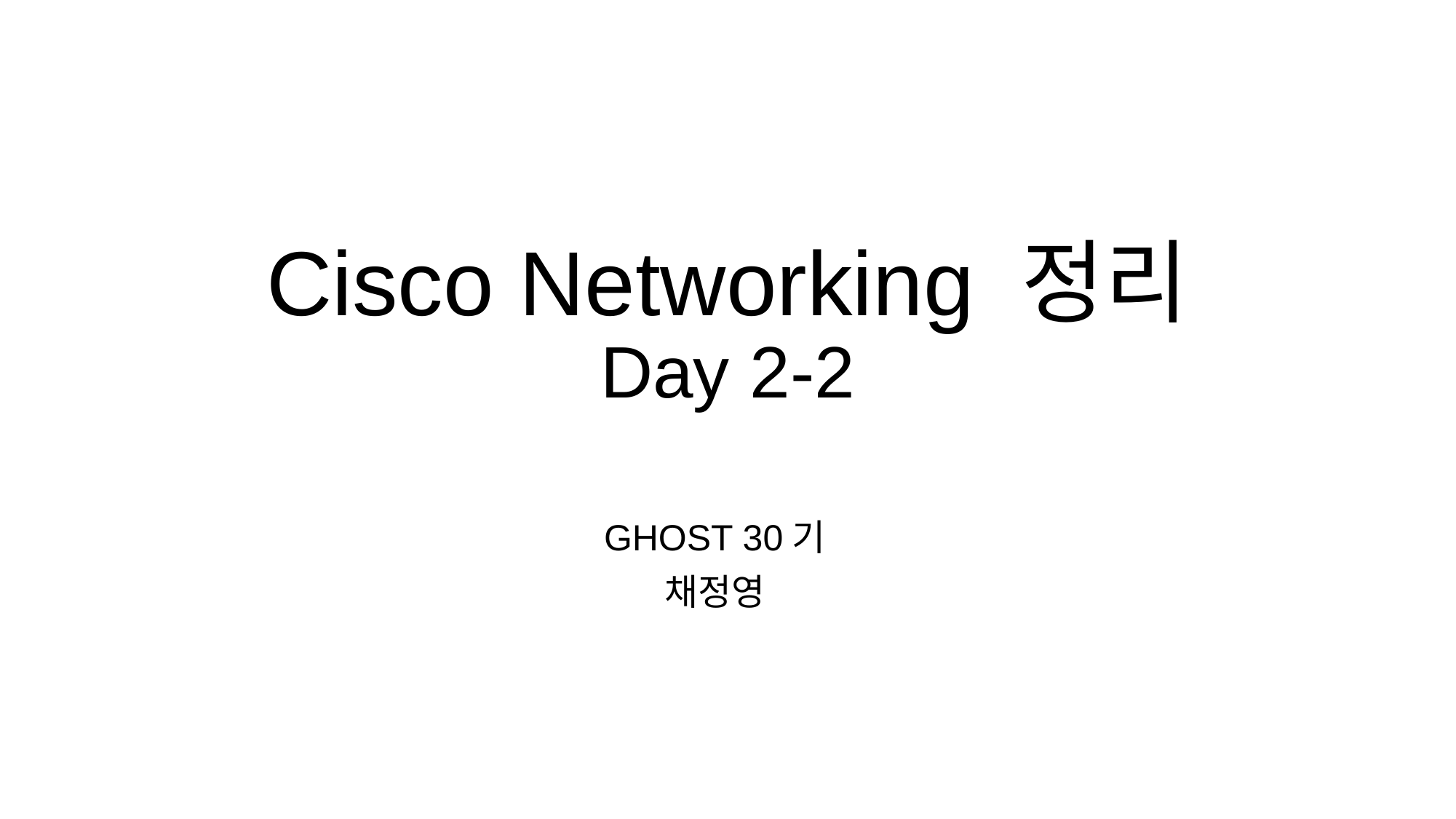

# Cisco Networking 정리 Day 2-2
GHOST 30기
채정영